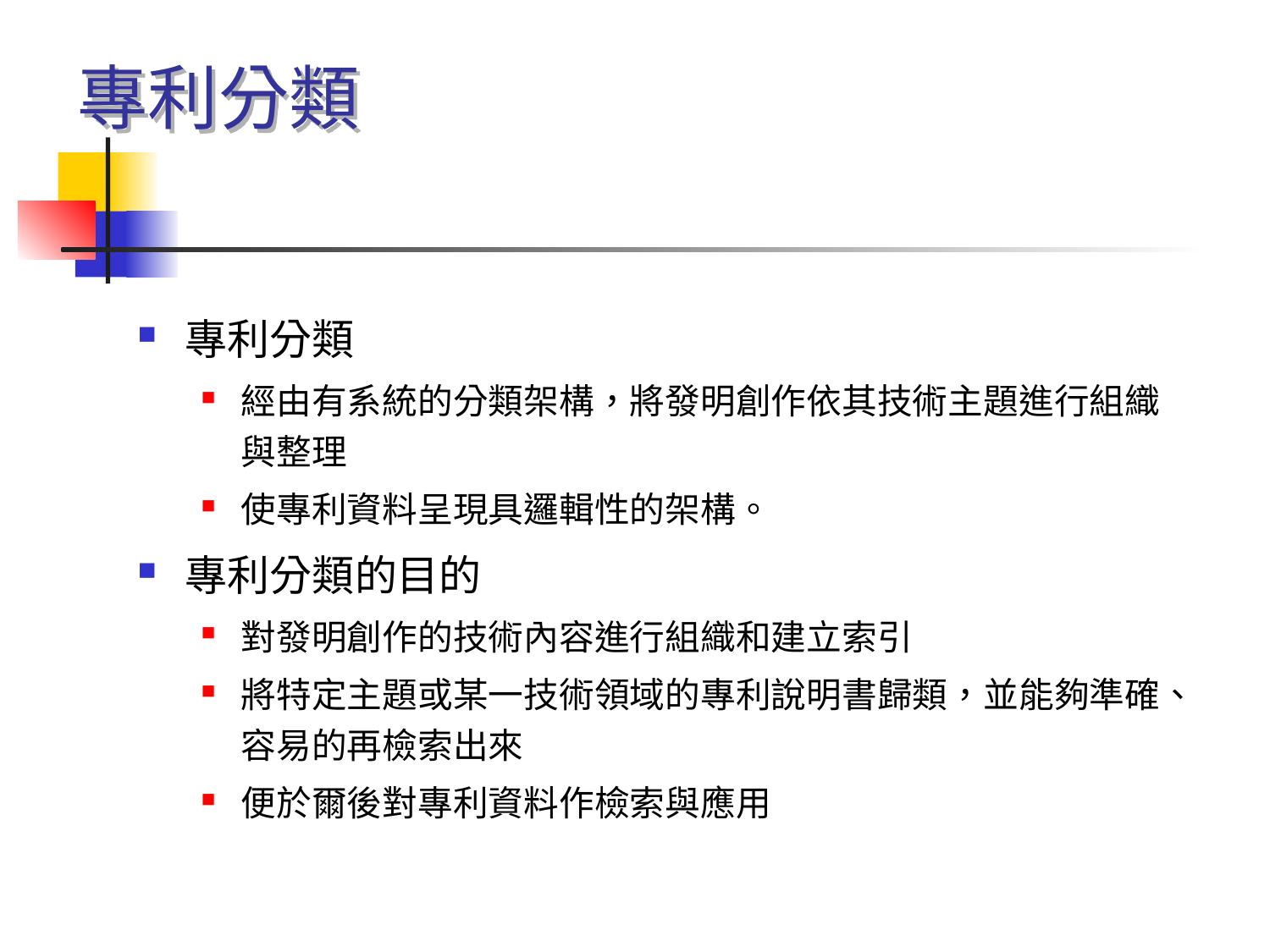

# 專利分類
專利分類
經由有系統的分類架構，將發明創作依其技術主題進行組織與整理
使專利資料呈現具邏輯性的架構。
專利分類的目的
對發明創作的技術內容進行組織和建立索引
將特定主題或某一技術領域的專利說明書歸類，並能夠準確、容易的再檢索出來
便於爾後對專利資料作檢索與應用